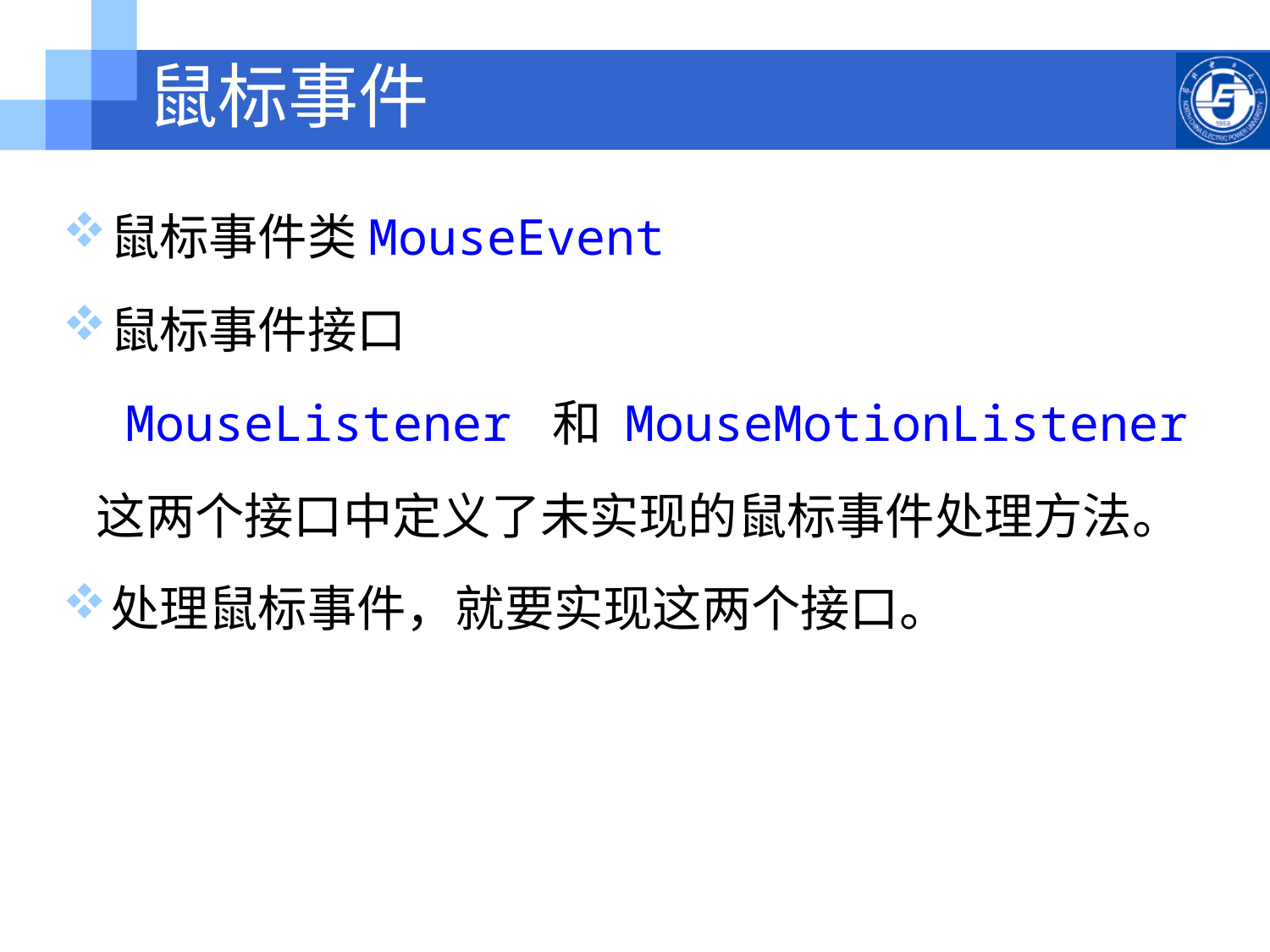

鼠标事件
鼠标事件类MouseEvent
鼠标事件接口
MouseListener 和 MouseMotionListener
  这两个接口中定义了未实现的鼠标事件处理方法。
处理鼠标事件，就要实现这两个接口。